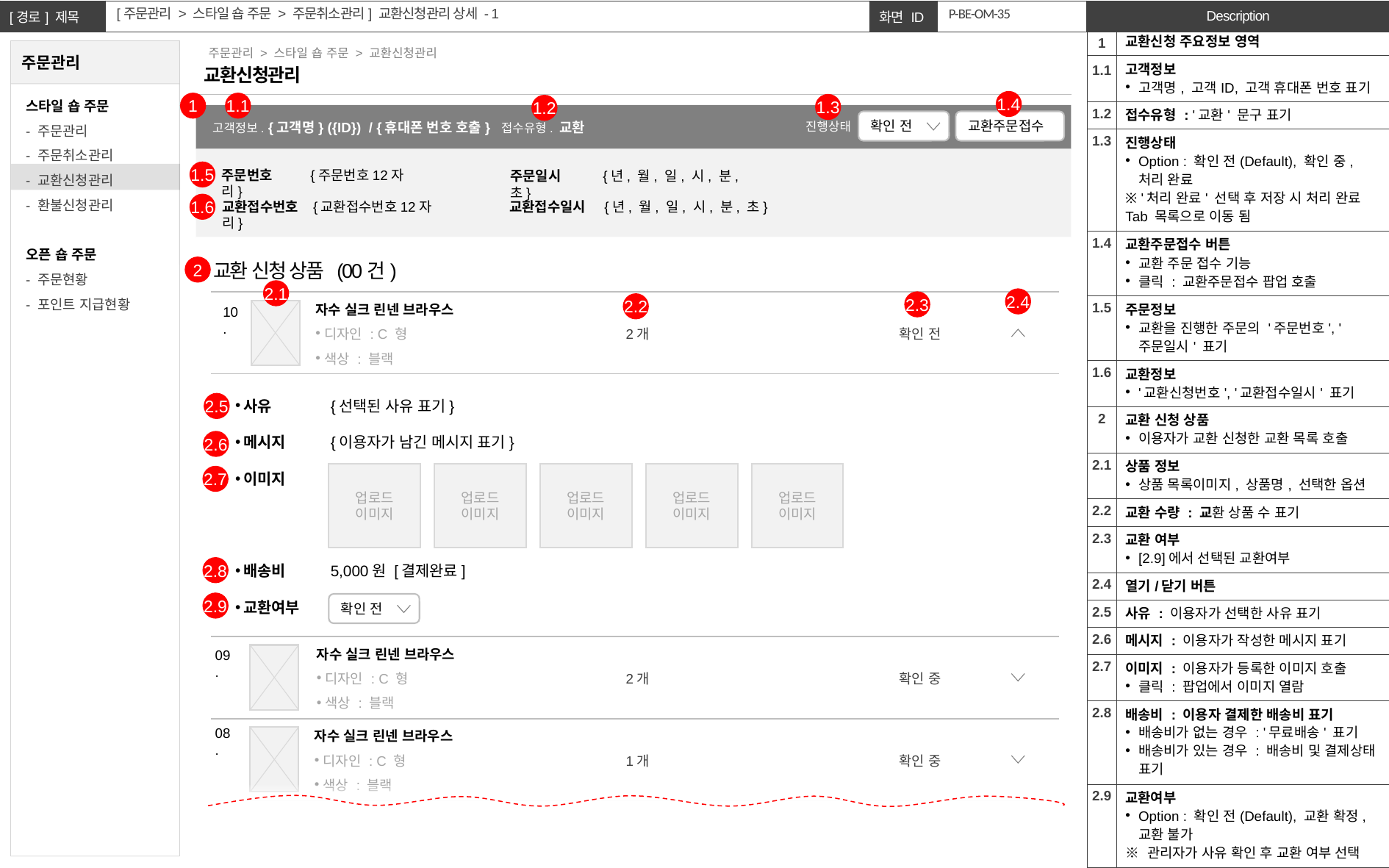

[주문관리 > 스타일 숍 주문 > 주문취소관리] 교환신청관리 상세 - 1
# P-BE-OM-35
| 1 | 교환신청 주요정보 영역 |
| --- | --- |
| 1.1 | 고객정보 고객명, 고객ID, 고객 휴대폰 번호 표기 |
| 1.2 | 접수유형 : '교환' 문구 표기 |
| 1.3 | 진행상태 Option : 확인 전(Default), 확인 중, 처리 완료 ※ '처리 완료' 선택 후 저장 시 처리 완료 Tab 목록으로 이동 됨 |
| 1.4 | 교환주문접수 버튼 교환 주문 접수 기능 클릭 : 교환주문접수 팝업 호출 |
| 1.5 | 주문정보 교환을 진행한 주문의 '주문번호', '주문일시' 표기 |
| 1.6 | 교환정보 '교환신청번호', '교환접수일시' 표기 |
| 2 | 교환 신청 상품 이용자가 교환 신청한 교환 목록 호출 |
| 2.1 | 상품 정보 상품 목록이미지, 상품명, 선택한 옵션 |
| 2.2 | 교환 수량 : 교환 상품 수 표기 |
| 2.3 | 교환 여부 [2.9]에서 선택된 교환여부 |
| 2.4 | 열기/닫기 버튼 |
| 2.5 | 사유 : 이용자가 선택한 사유 표기 |
| 2.6 | 메시지 : 이용자가 작성한 메시지 표기 |
| 2.7 | 이미지 : 이용자가 등록한 이미지 호출 클릭 : 팝업에서 이미지 열람 |
| 2.8 | 배송비 : 이용자 결제한 배송비 표기 배송비가 없는 경우 : '무료배송' 표기 배송비가 있는 경우 : 배송비 및 결제상태 표기 |
| 2.9 | 교환여부 Option : 확인 전(Default), 교환 확정, 교환 불가 ※ 관리자가 사유 확인 후 교환 여부 선택 |
주문관리 > 스타일 숍 주문 > 교환신청관리
교환신청관리
1.4
1
1.1
1.3
1.2

확인 전
교환주문접수
고객정보. {고객명} ({ID})  / {휴대폰 번호 호출}  접수유형. 교환
진행상태

주문번호         {주문번호12자리}
1.5
주문일시          {년, 월, 일, 시, 분, 초}

교환접수번호   {교환접수번호12자리}
교환접수일시    {년, 월, 일, 시, 분, 초}
1.6
2
교환 신청 상품  (00건)
2.1
2.4
2.3
|  | 자수 실크 린넨 브라우스 디자인 : C 형 색상 : 블랙 | 2개 | 확인 전 |  |
| --- | --- | --- | --- | --- |
2.2
10.

사유

메시지

이미지

배송비

교환여부
{선택된 사유 표기}

{이용자가 남긴 메시지 표기}

5,000원 [결제완료]

2.5
2.6
업로드
이미지
업로드
이미지
업로드
이미지
업로드
이미지
업로드
이미지
2.7
2.8
2.9
확인 전

|  | 자수 실크 린넨 브라우스 디자인 : C 형 색상 : 블랙 | 2개 | 확인 중 |  |
| --- | --- | --- | --- | --- |
09.

|  | 자수 실크 린넨 브라우스 디자인 : C 형 색상 : 블랙 | 1개 | 확인 중 |  |
| --- | --- | --- | --- | --- |
08.